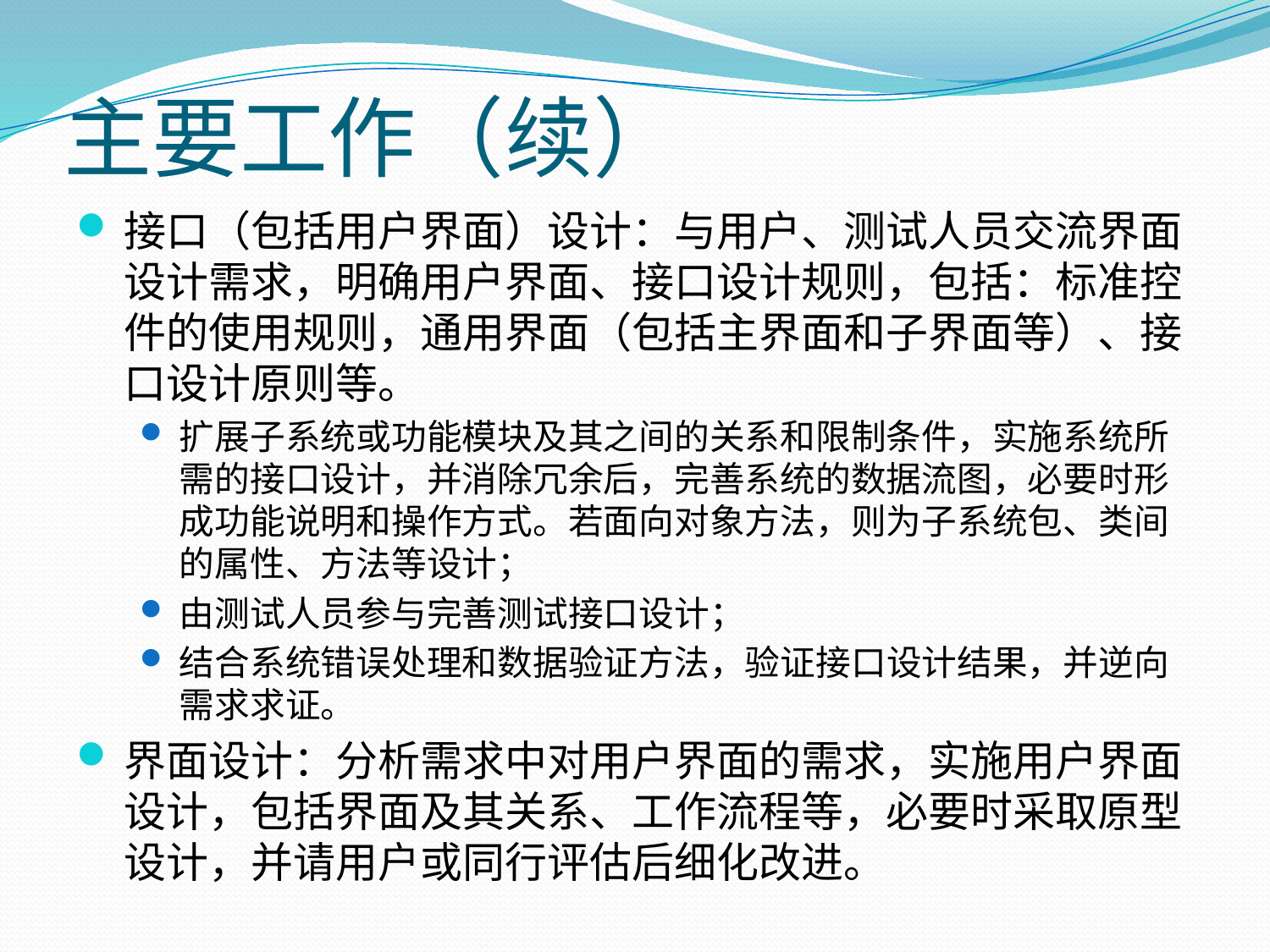

# 主要工作（续）
接口（包括用户界面）设计：与用户、测试人员交流界面设计需求，明确用户界面、接口设计规则，包括：标准控件的使用规则，通用界面（包括主界面和子界面等）、接口设计原则等。
扩展子系统或功能模块及其之间的关系和限制条件，实施系统所需的接口设计，并消除冗余后，完善系统的数据流图，必要时形成功能说明和操作方式。若面向对象方法，则为子系统包、类间的属性、方法等设计；
由测试人员参与完善测试接口设计；
结合系统错误处理和数据验证方法，验证接口设计结果，并逆向需求求证。
界面设计：分析需求中对用户界面的需求，实施用户界面设计，包括界面及其关系、工作流程等，必要时采取原型设计，并请用户或同行评估后细化改进。